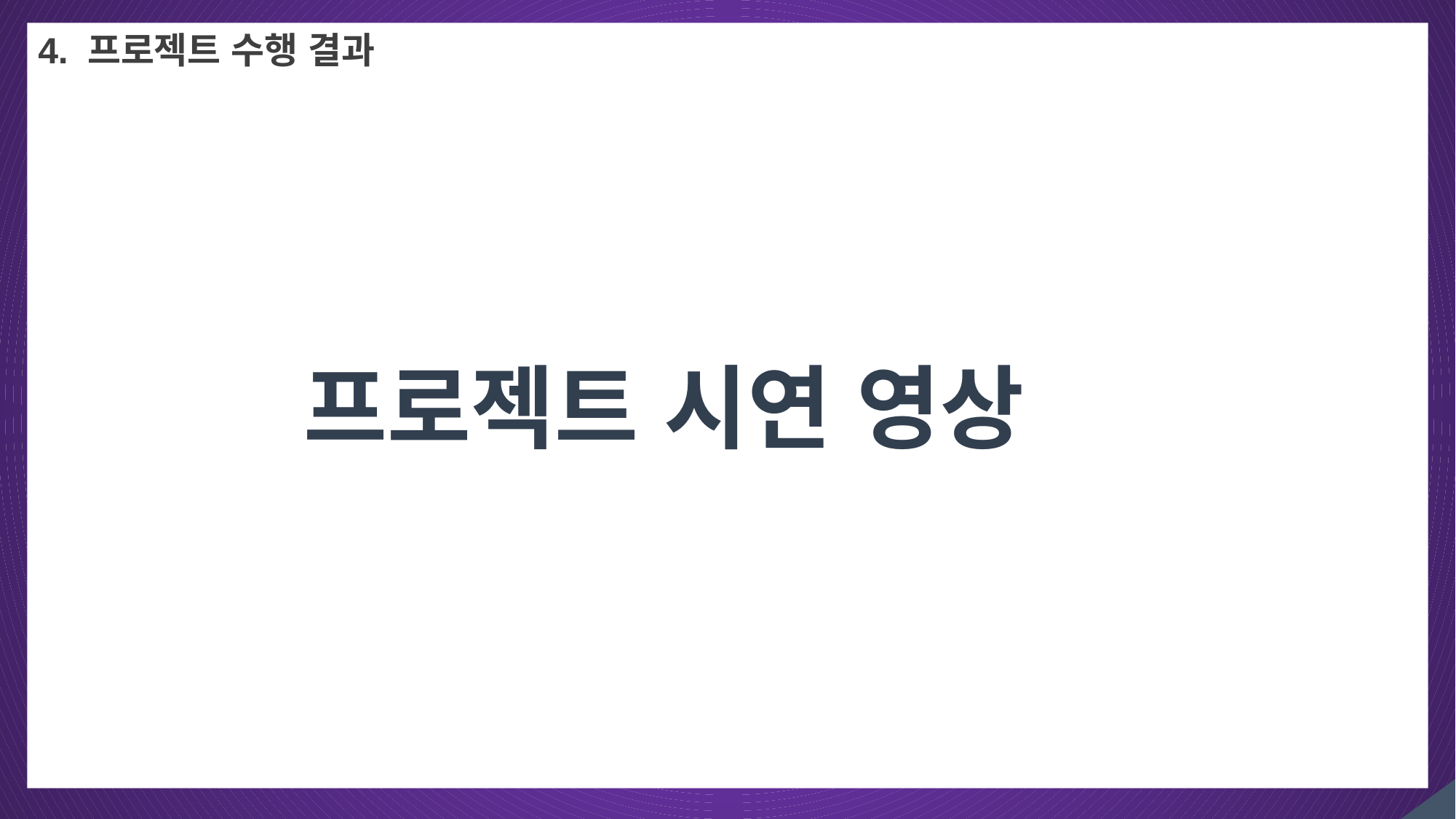

4. 프로젝트 수행 결과

프로젝트 시연 영상